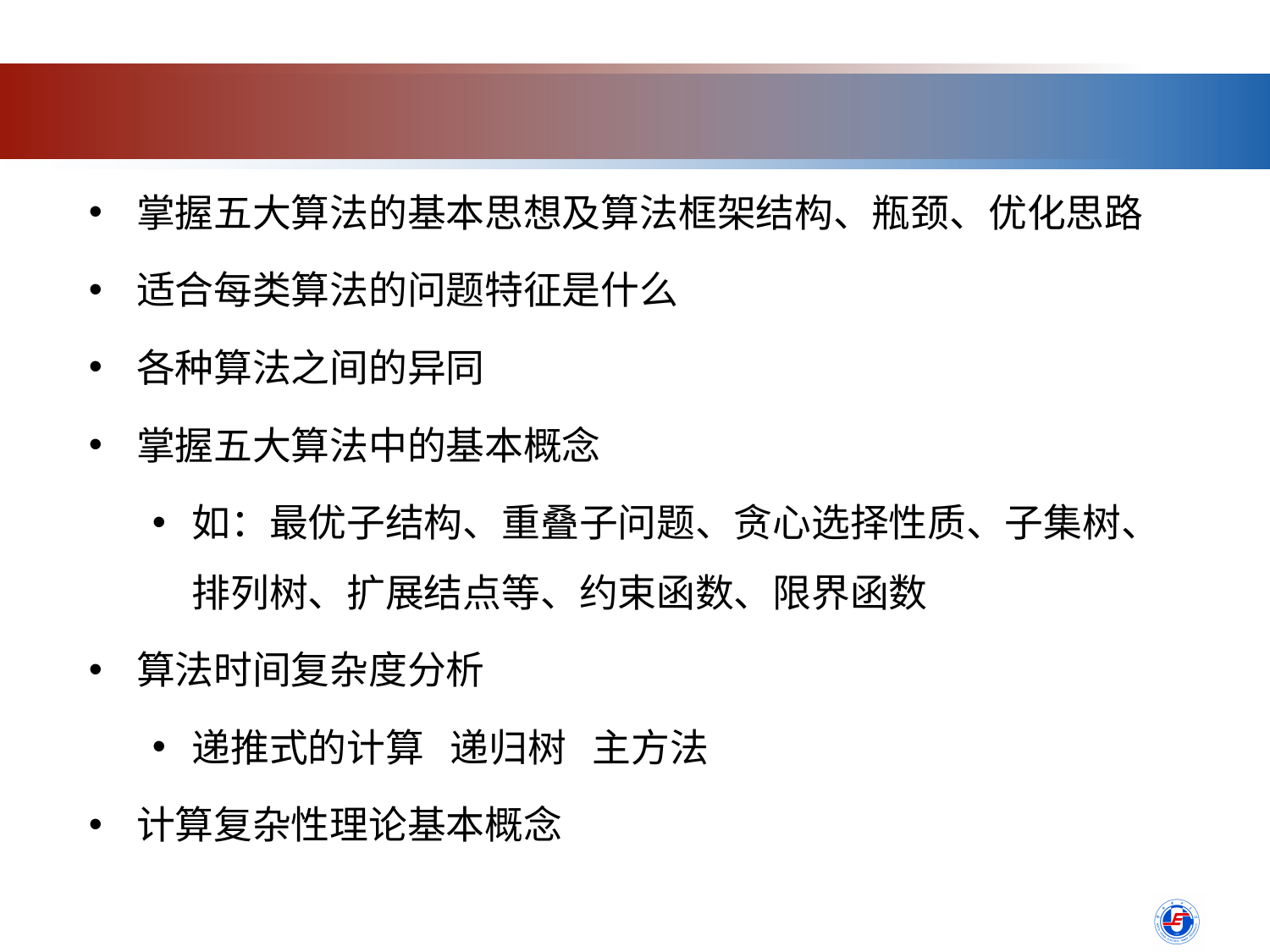

掌握五大算法的基本思想及算法框架结构、瓶颈、优化思路
适合每类算法的问题特征是什么
各种算法之间的异同
掌握五大算法中的基本概念
如：最优子结构、重叠子问题、贪心选择性质、子集树、排列树、扩展结点等、约束函数、限界函数
算法时间复杂度分析
递推式的计算   递归树   主方法
计算复杂性理论基本概念